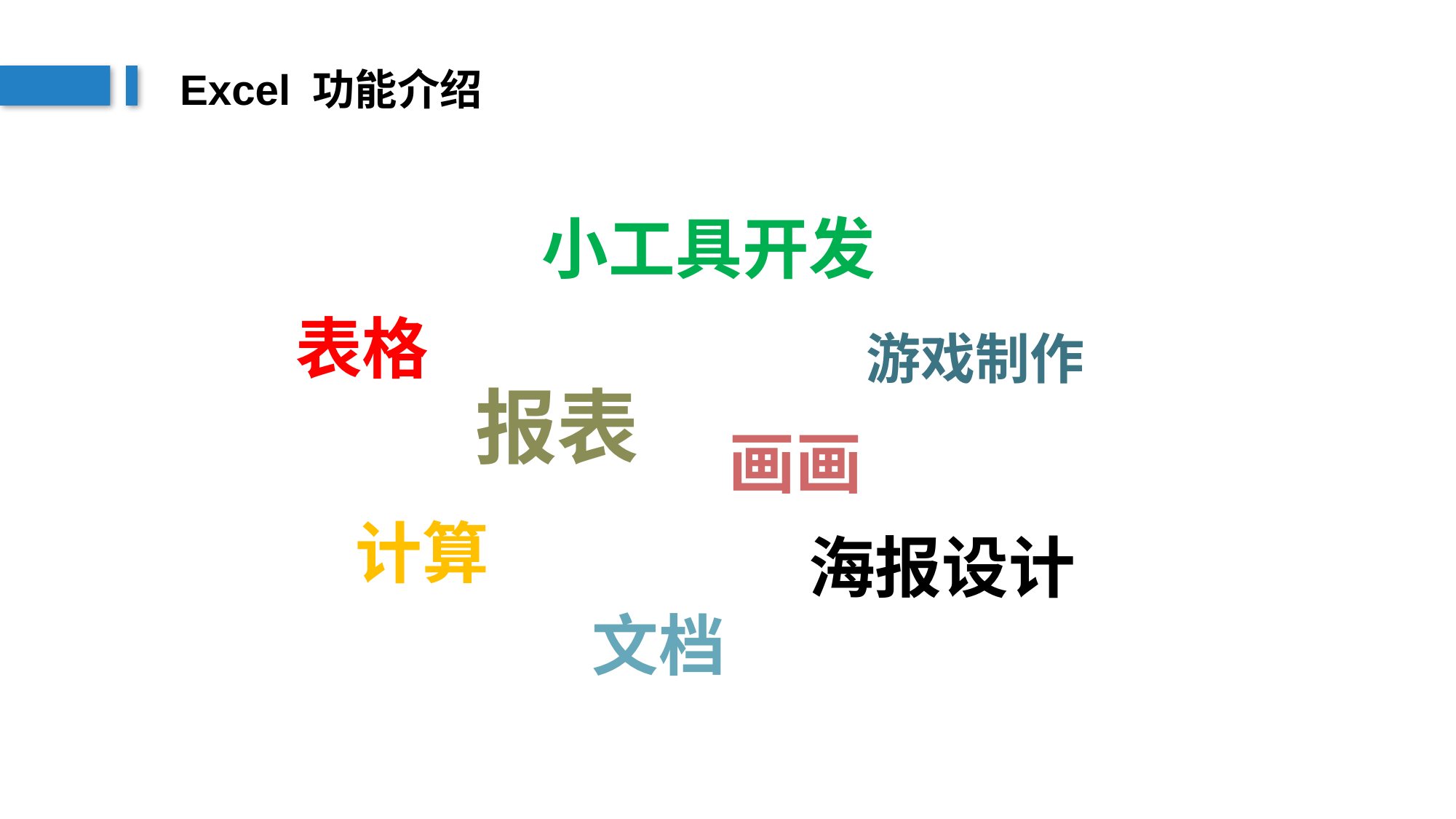

Excel 功能介绍
小工具开发
表格
游戏制作
报表
画画
计算
海报设计
文档